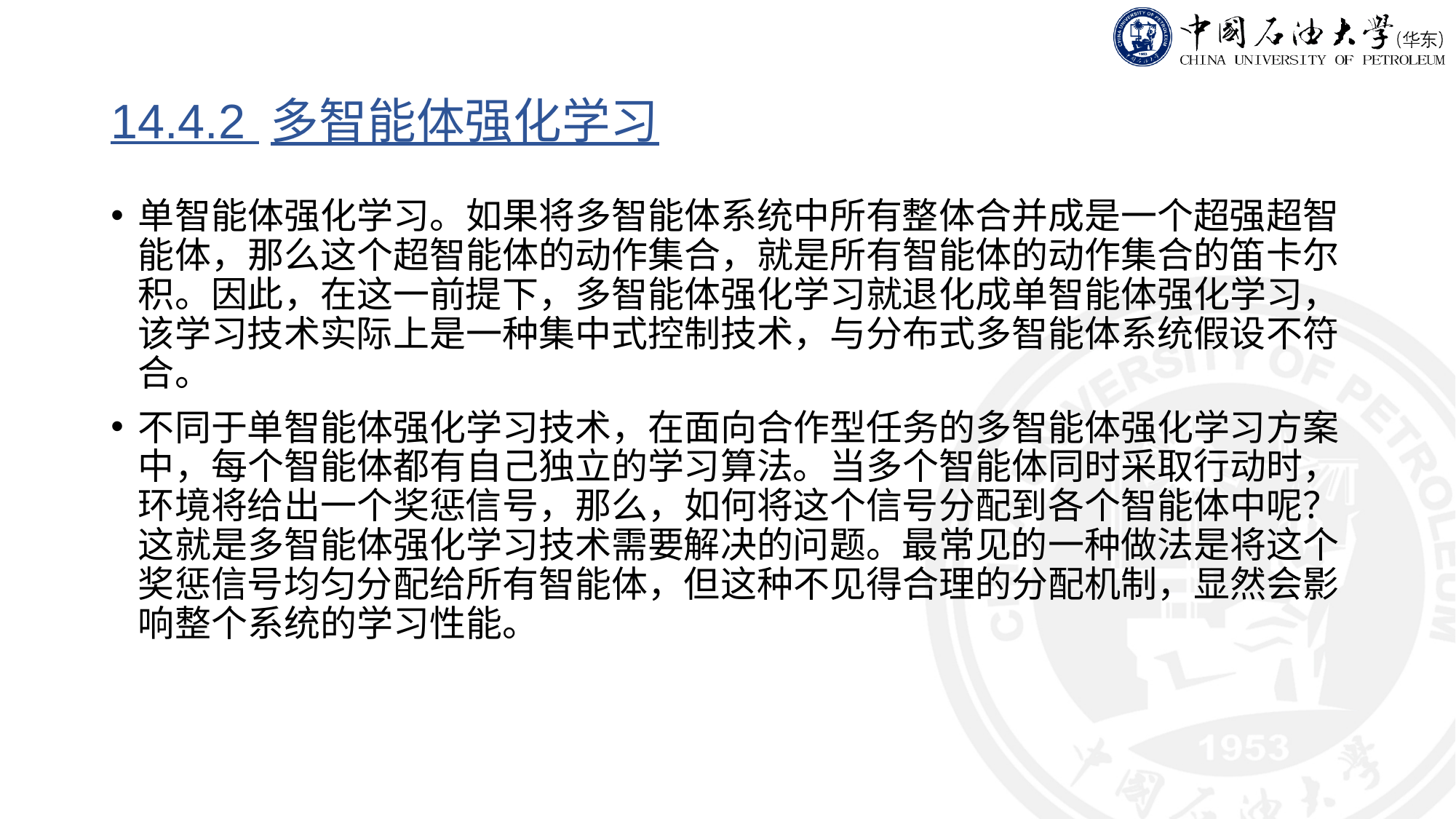

# 14.4.2 多智能体强化学习
单智能体强化学习。如果将多智能体系统中所有整体合并成是一个超强超智能体，那么这个超智能体的动作集合，就是所有智能体的动作集合的笛卡尔积。因此，在这一前提下，多智能体强化学习就退化成单智能体强化学习，该学习技术实际上是一种集中式控制技术，与分布式多智能体系统假设不符合。
不同于单智能体强化学习技术，在面向合作型任务的多智能体强化学习方案中，每个智能体都有自己独立的学习算法。当多个智能体同时采取行动时，环境将给出一个奖惩信号，那么，如何将这个信号分配到各个智能体中呢？这就是多智能体强化学习技术需要解决的问题。最常见的一种做法是将这个奖惩信号均匀分配给所有智能体，但这种不见得合理的分配机制，显然会影响整个系统的学习性能。